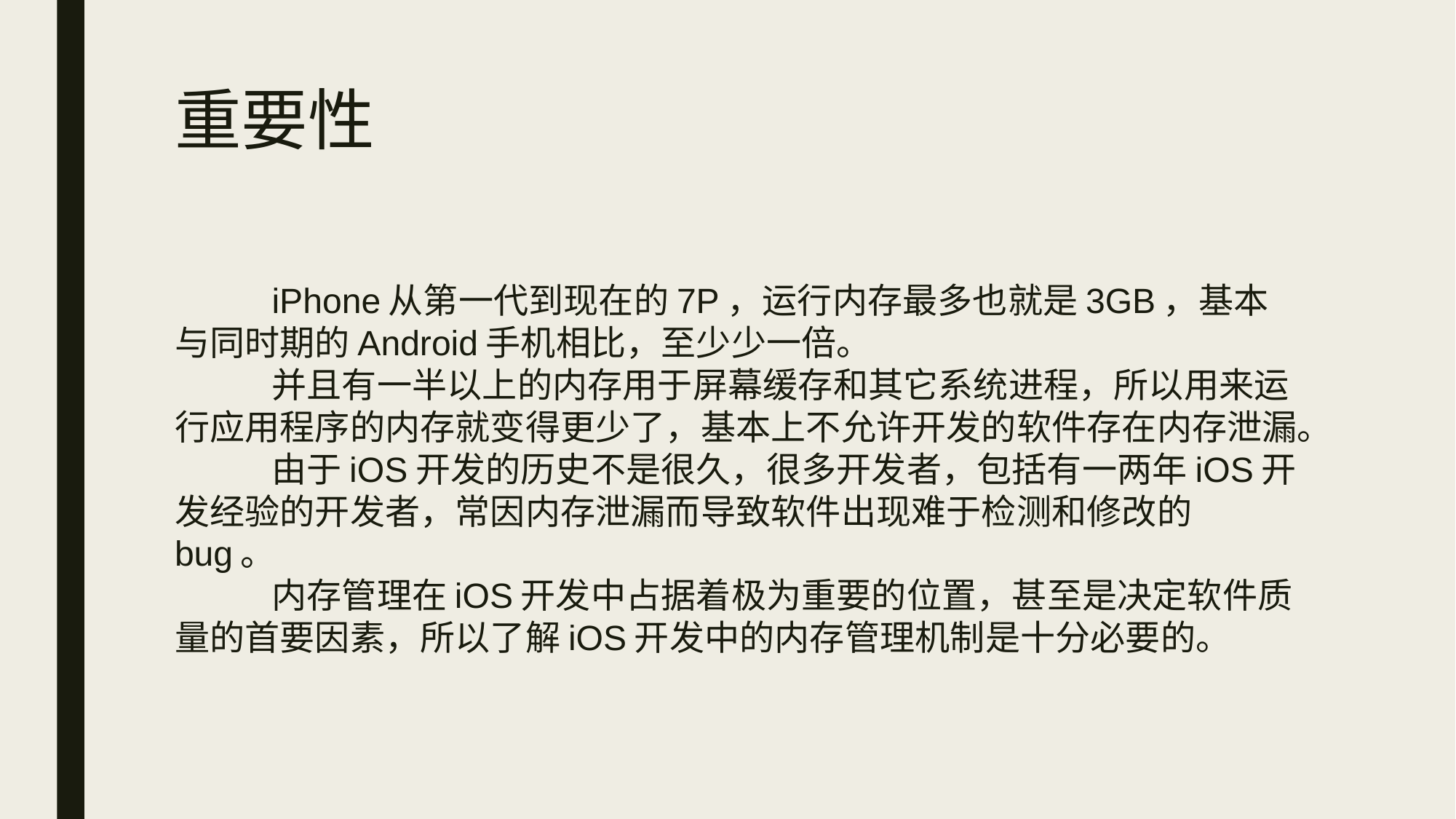

# 重要性
	iPhone从第一代到现在的7P，运行内存最多也就是3GB，基本与同时期的Android手机相比，至少少一倍。
	并且有一半以上的内存用于屏幕缓存和其它系统进程，所以用来运行应用程序的内存就变得更少了，基本上不允许开发的软件存在内存泄漏。
	由于iOS开发的历史不是很久，很多开发者，包括有一两年iOS开发经验的开发者，常因内存泄漏而导致软件出现难于检测和修改的bug。
	内存管理在iOS开发中占据着极为重要的位置，甚至是决定软件质量的首要因素，所以了解iOS开发中的内存管理机制是十分必要的。